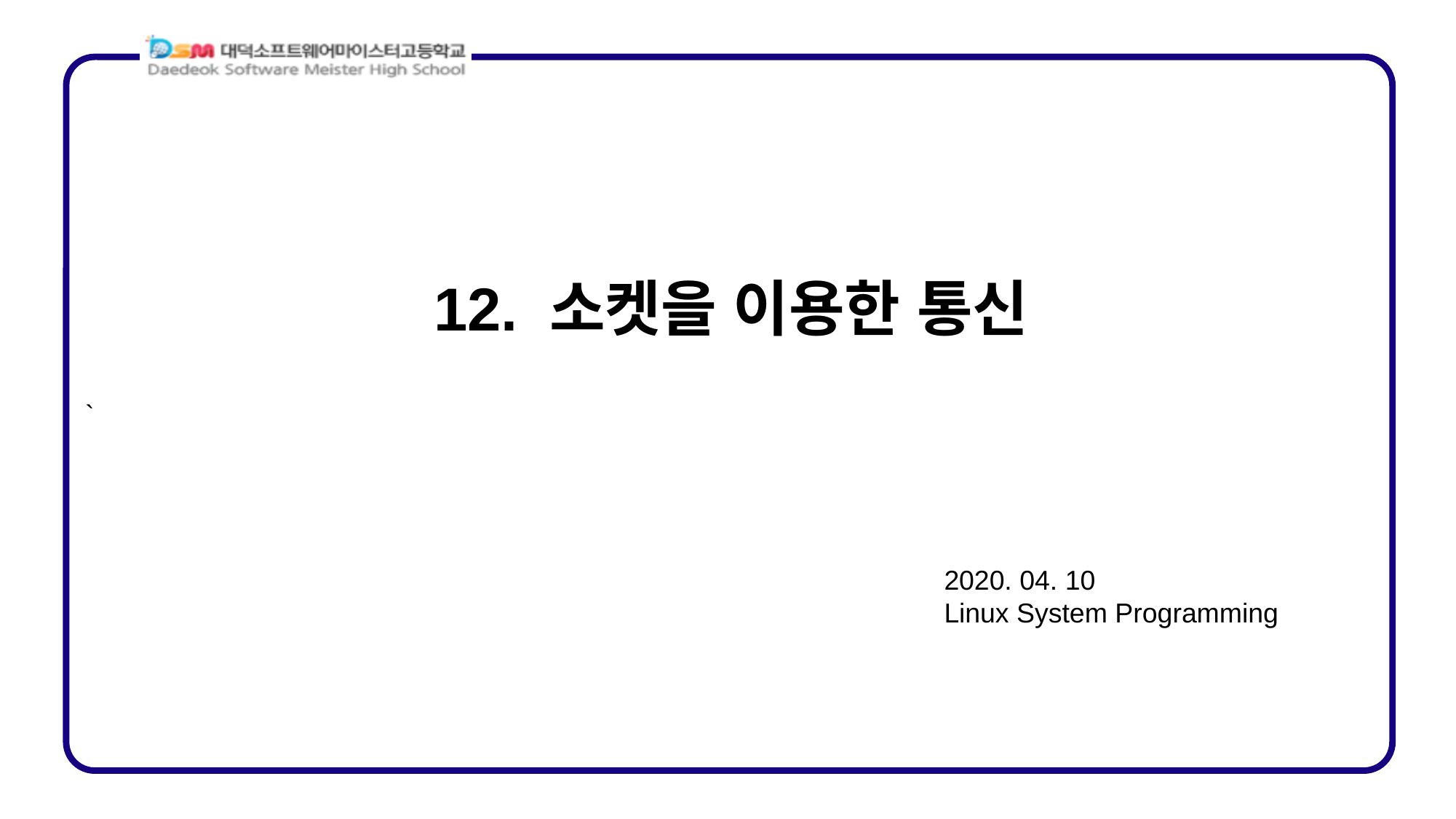

12. 소켓을 이용한 통신
2020. 04. 10
Linux System Programming